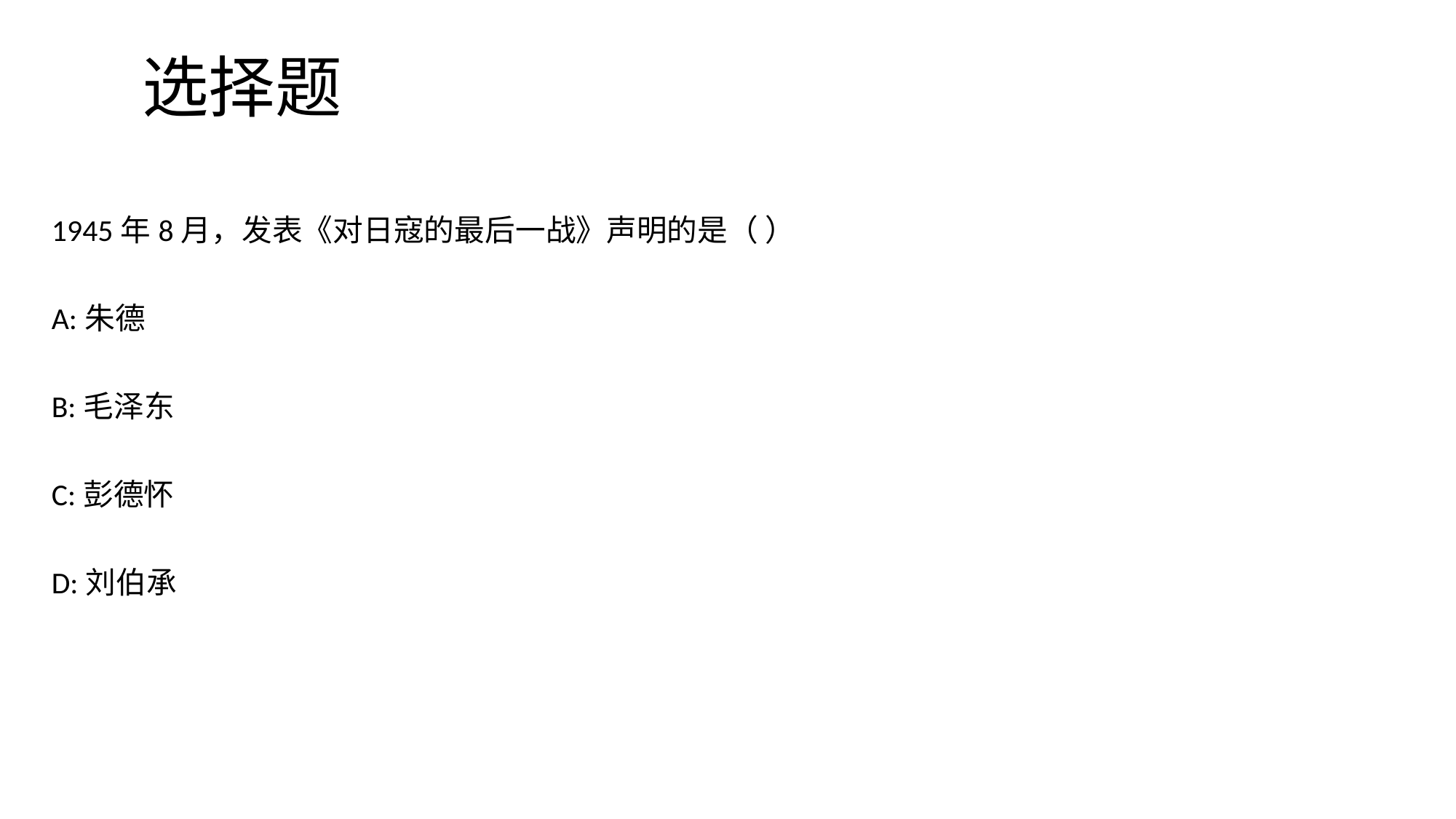

# 选择题
1945年8月，发表《对日寇的最后一战》声明的是（ ）
A:朱德
B:毛泽东
C:彭德怀
D:刘伯承